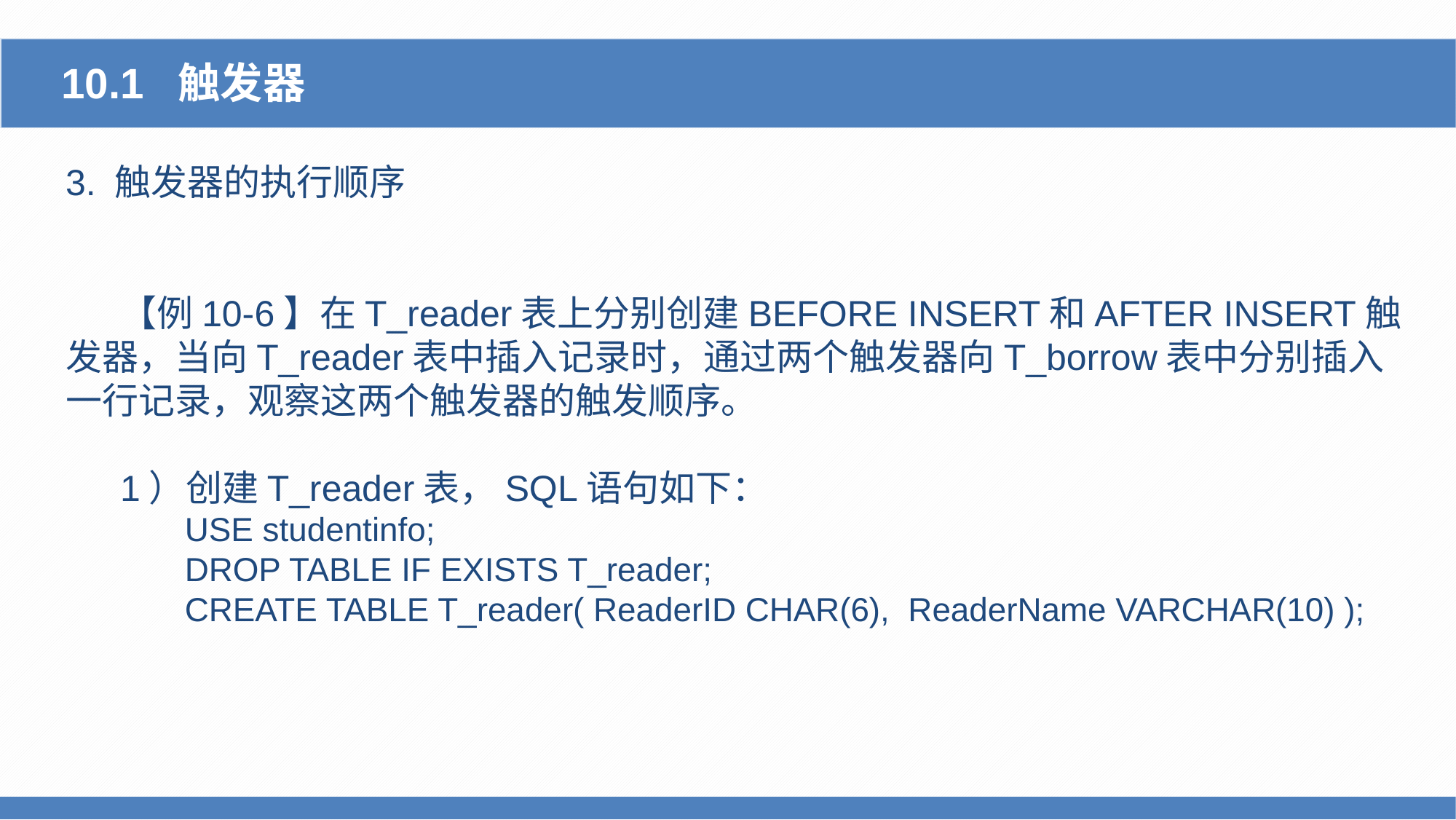

10.1  触发器
3. 触发器的执行顺序

【例10-6】在T_reader表上分别创建BEFORE INSERT和AFTER INSERT触发器，当向T_reader表中插入记录时，通过两个触发器向T_borrow表中分别插入一行记录，观察这两个触发器的触发顺序。

1）创建T_reader表，SQL语句如下：
USE studentinfo;
DROP TABLE IF EXISTS T_reader;
CREATE TABLE T_reader( ReaderID CHAR(6),  ReaderName VARCHAR(10) );